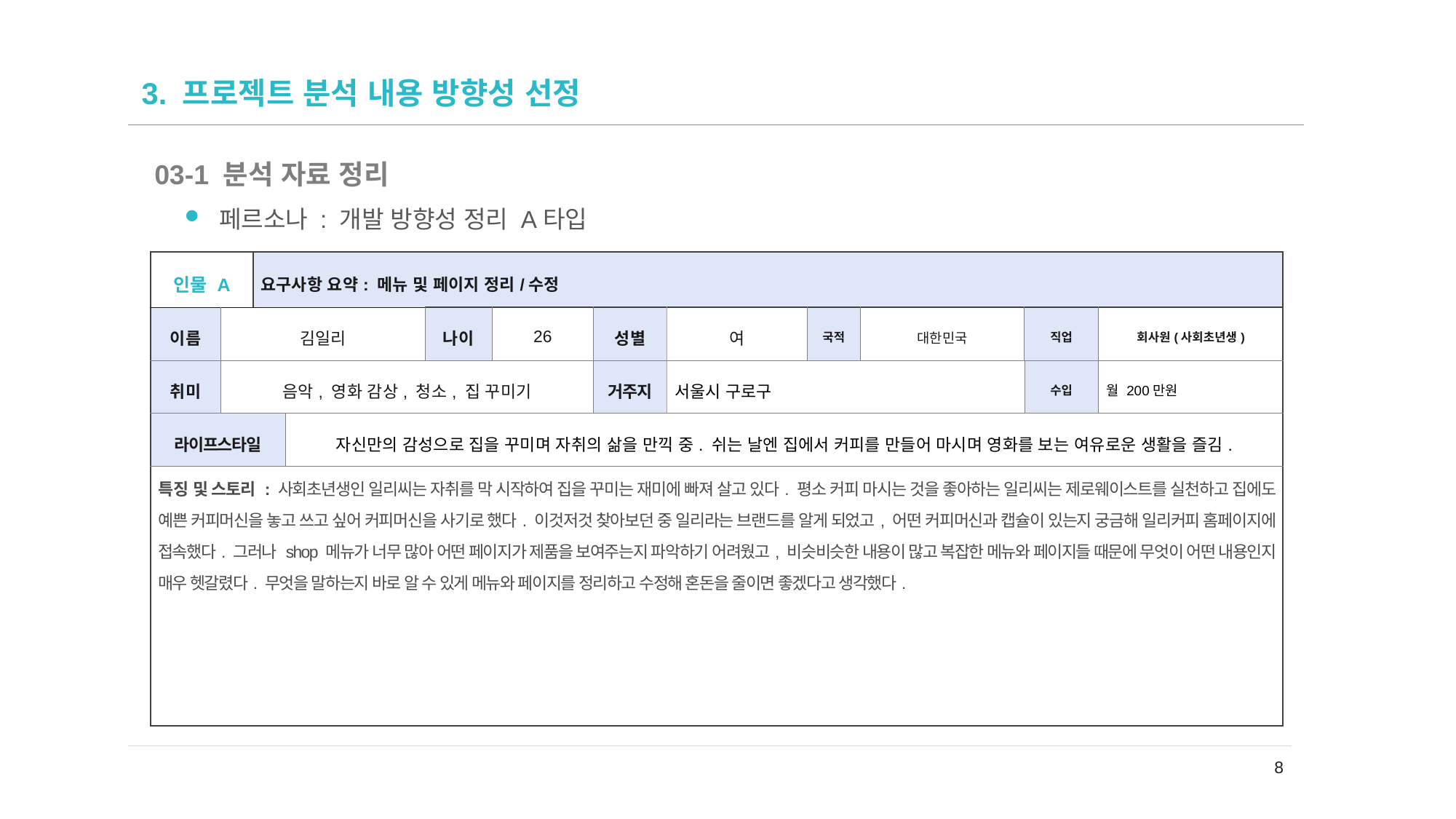

02
# 3. 프로젝트 분석 내용 방향성 선정
03-1 분석 자료 정리
페르소나 : 개발 방향성 정리 A타입
| 인물 A |  | 요구사항 요약: 메뉴 및 페이지 정리/수정 |  |  |  |  |  |  |  |  |  |
| --- | --- | --- | --- | --- | --- | --- | --- | --- | --- | --- | --- |
| 이름 | 김일리 |  |  | 나이 | 26 | 성별 | 여 | 국적 | 대한민국 | 직업 | 회사원(사회초년생) |
| 취미 | 음악, 영화 감상, 청소, 집 꾸미기 |  |  |  |  | 거주지 | 서울시 구로구 |  |  | 수입 | 월 200만원 |
| 라이프스타일 |  |  | 자신만의 감성으로 집을 꾸미며 자취의 삶을 만끽 중. 쉬는 날엔 집에서 커피를 만들어 마시며 영화를 보는 여유로운 생활을 즐김. |  |  |  |  |  |  |  |  |
| 특징 및 스토리 : 사회초년생인 일리씨는 자취를 막 시작하여 집을 꾸미는 재미에 빠져 살고 있다. 평소 커피 마시는 것을 좋아하는 일리씨는 제로웨이스트를 실천하고 집에도 예쁜 커피머신을 놓고 쓰고 싶어 커피머신을 사기로 했다. 이것저것 찾아보던 중 일리라는 브랜드를 알게 되었고, 어떤 커피머신과 캡슐이 있는지 궁금해 일리커피 홈페이지에 접속했다. 그러나 shop 메뉴가 너무 많아 어떤 페이지가 제품을 보여주는지 파악하기 어려웠고, 비슷비슷한 내용이 많고 복잡한 메뉴와 페이지들 때문에 무엇이 어떤 내용인지 매우 헷갈렸다. 무엇을 말하는지 바로 알 수 있게 메뉴와 페이지를 정리하고 수정해 혼돈을 줄이면 좋겠다고 생각했다. |  |  |  |  |  |  |  |  |  |  |  |
8